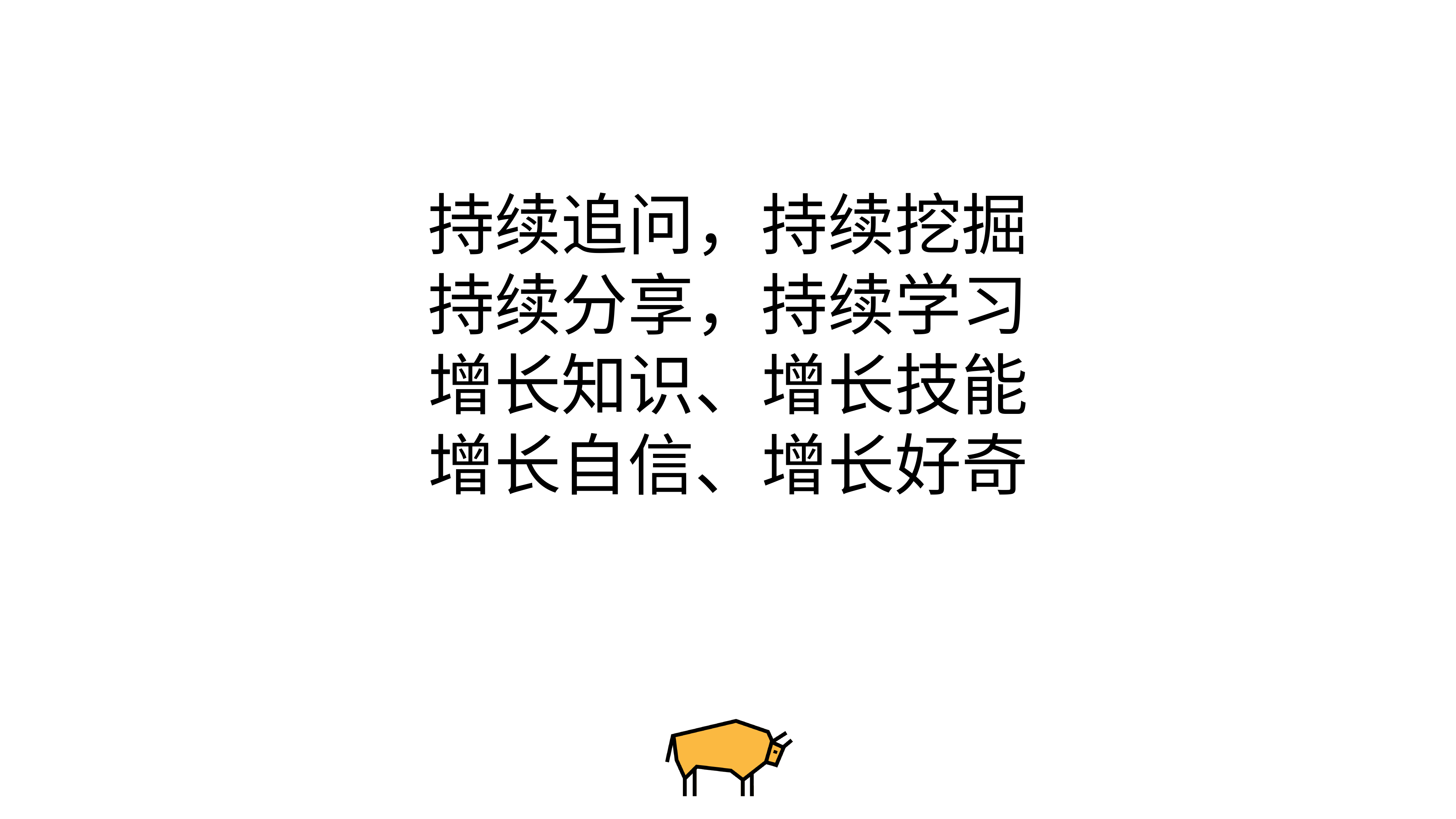

# 持续追问，持续挖掘 持续分享，持续学习 增长知识、增长技能 增长自信、增长好奇